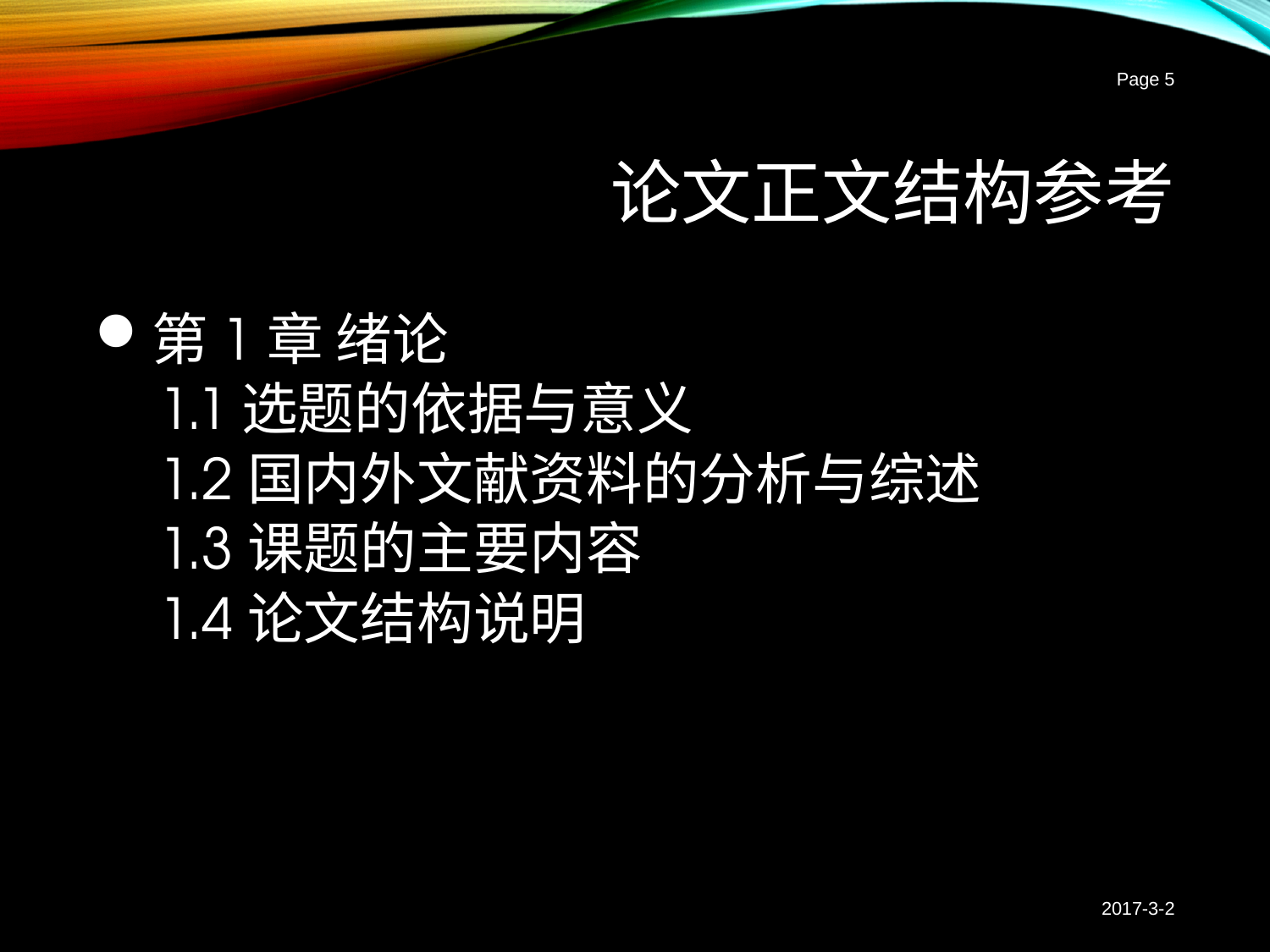

Page 5
# 论文正文结构参考
第1章 绪论
1.1选题的依据与意义
1.2国内外文献资料的分析与综述
1.3课题的主要内容
1.4论文结构说明
2017-3-2